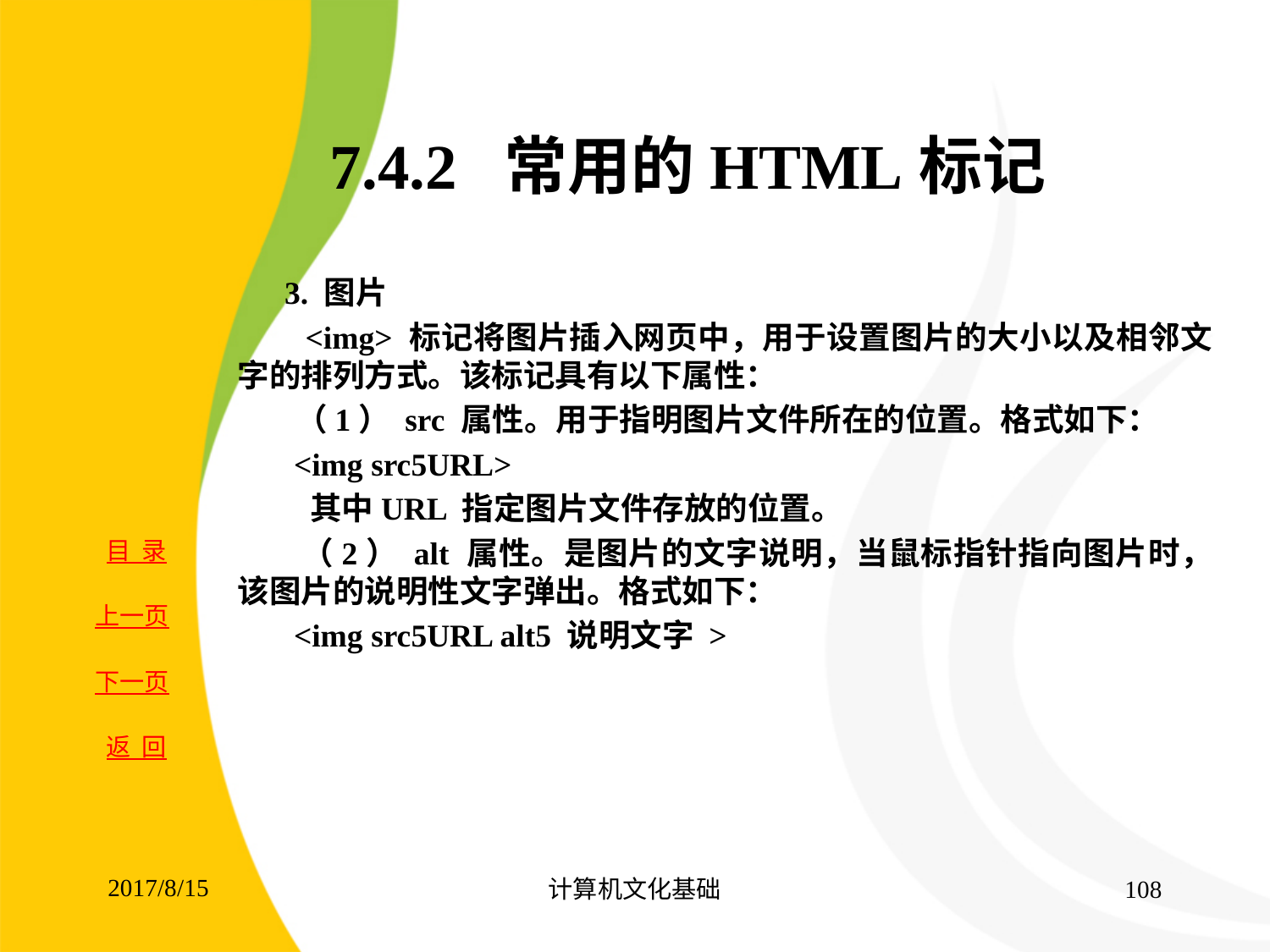

# 7.4.2  常用的HTML标记
                                     3. 图片
        <img> 标记将图片插入网页中，用于设置图片的大小以及相邻文字的排列方式。该标记具有以下属性：
       （1） src 属性。用于指明图片文件所在的位置。格式如下：
       <img src5URL>
         其中URL 指定图片文件存放的位置。
       （2） alt 属性。是图片的文字说明，当鼠标指针指向图片时，该图片的说明性文字弹出。格式如下：
       <img src5URL alt5 说明文字 >
2017/8/15
计算机文化基础
108